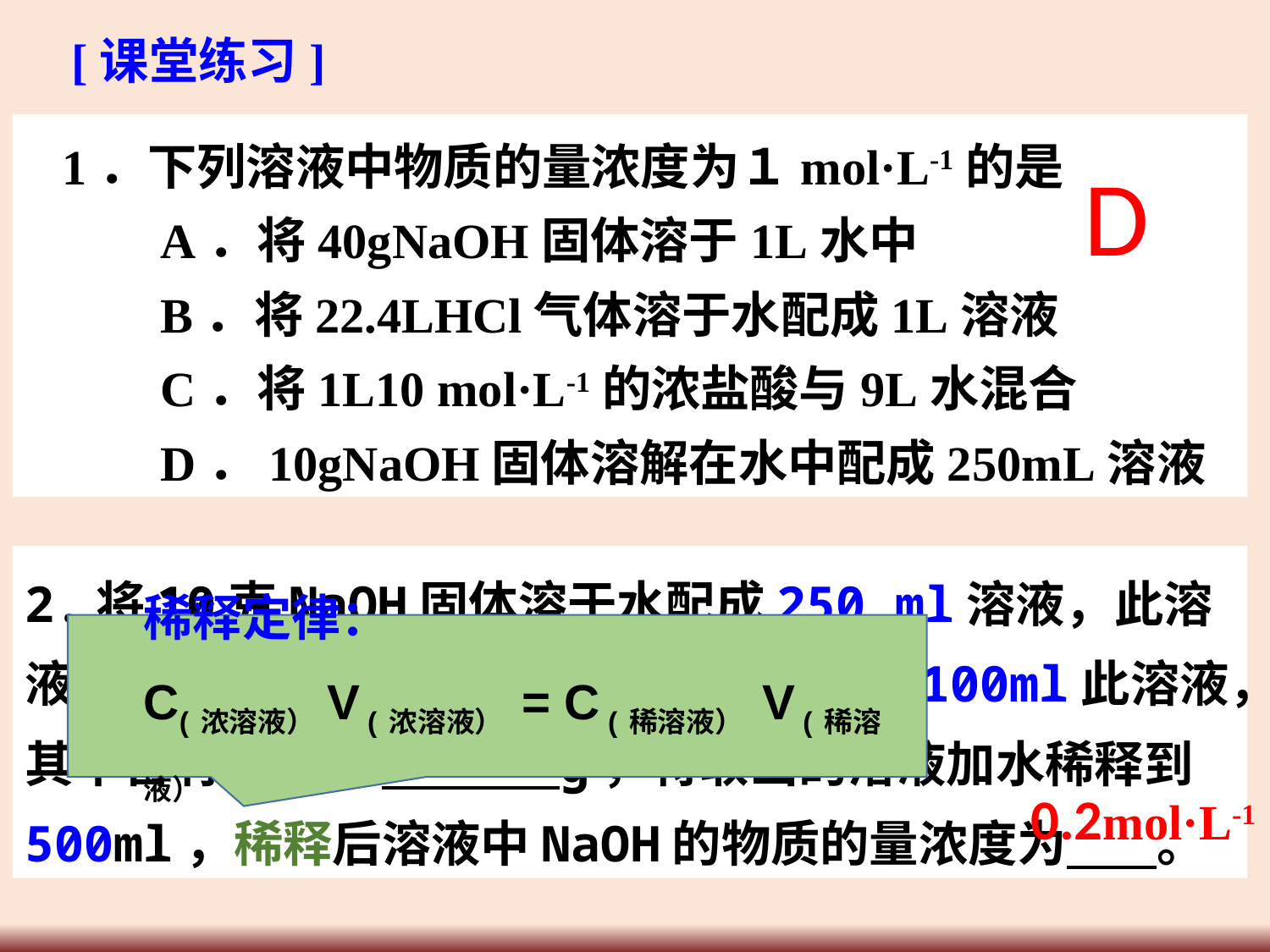

[课堂练习]
1．下列溶液中物质的量浓度为１mol·L-1的是
        A．将40gNaOH固体溶于1L水中
        B．将22.4LHCl气体溶于水配成1L溶液
        C．将1L10 mol·L-1的浓盐酸与9L水混合
        D．10gNaOH固体溶解在水中配成250mL溶液
D
2.将10克NaOH固体溶于水配成250 ml溶液，此溶液中NaOH的物质的量浓度为         ，取出100ml此溶液，其中含有NaOH       g，将取出的溶液加水稀释到500ml，稀释后溶液中NaOH的物质的量浓度为        。
稀释定律：
C(浓溶液）V (浓溶液） = C (稀溶液） V (稀溶液）
1mol·L-1
4
0.2mol·L-1